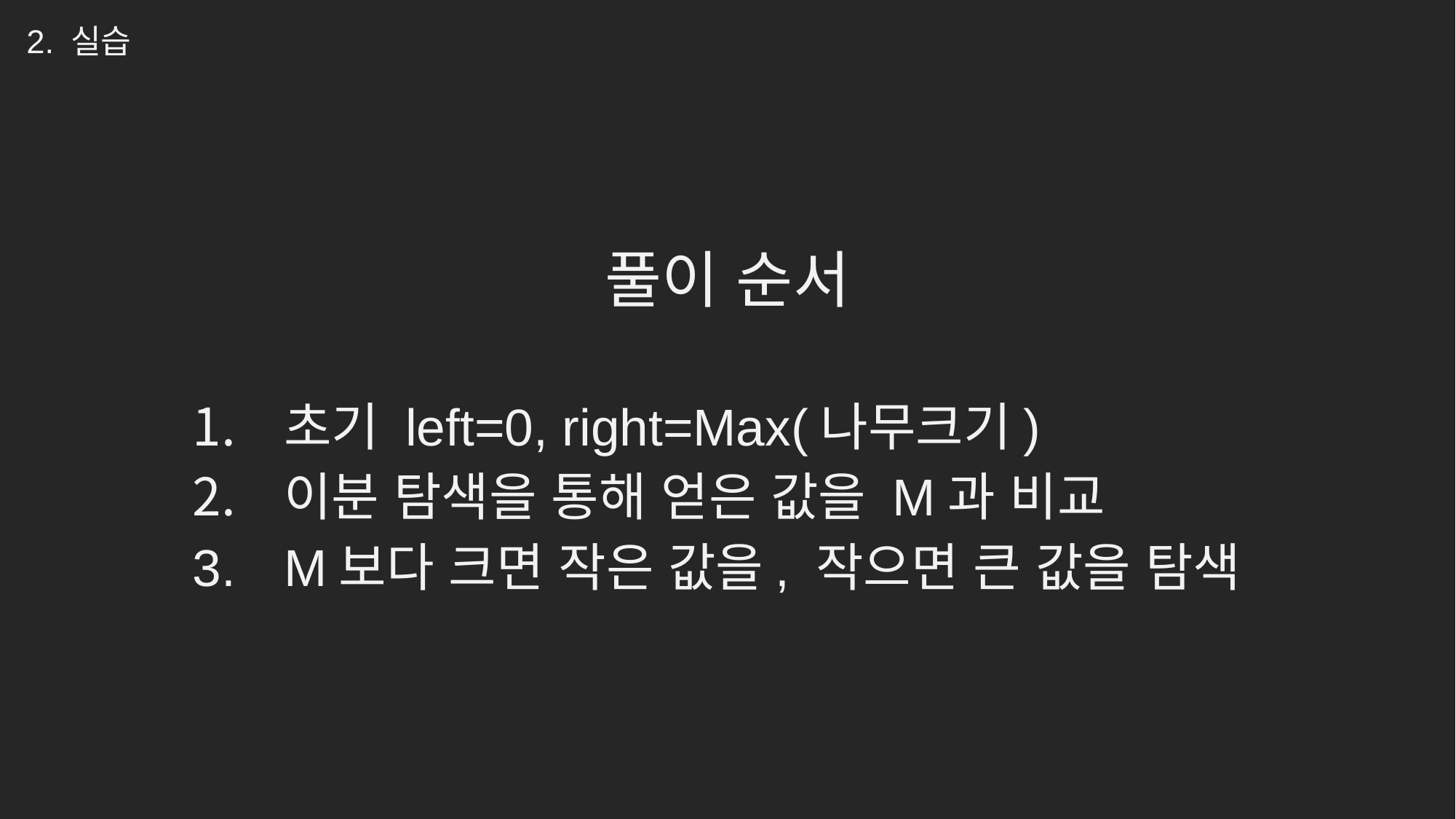

2. 실습

풀이 순서

초기 left=0, right=Max(나무크기)
이분 탐색을 통해 얻은 값을 M과 비교
M보다 크면 작은 값을, 작으면 큰 값을 탐색